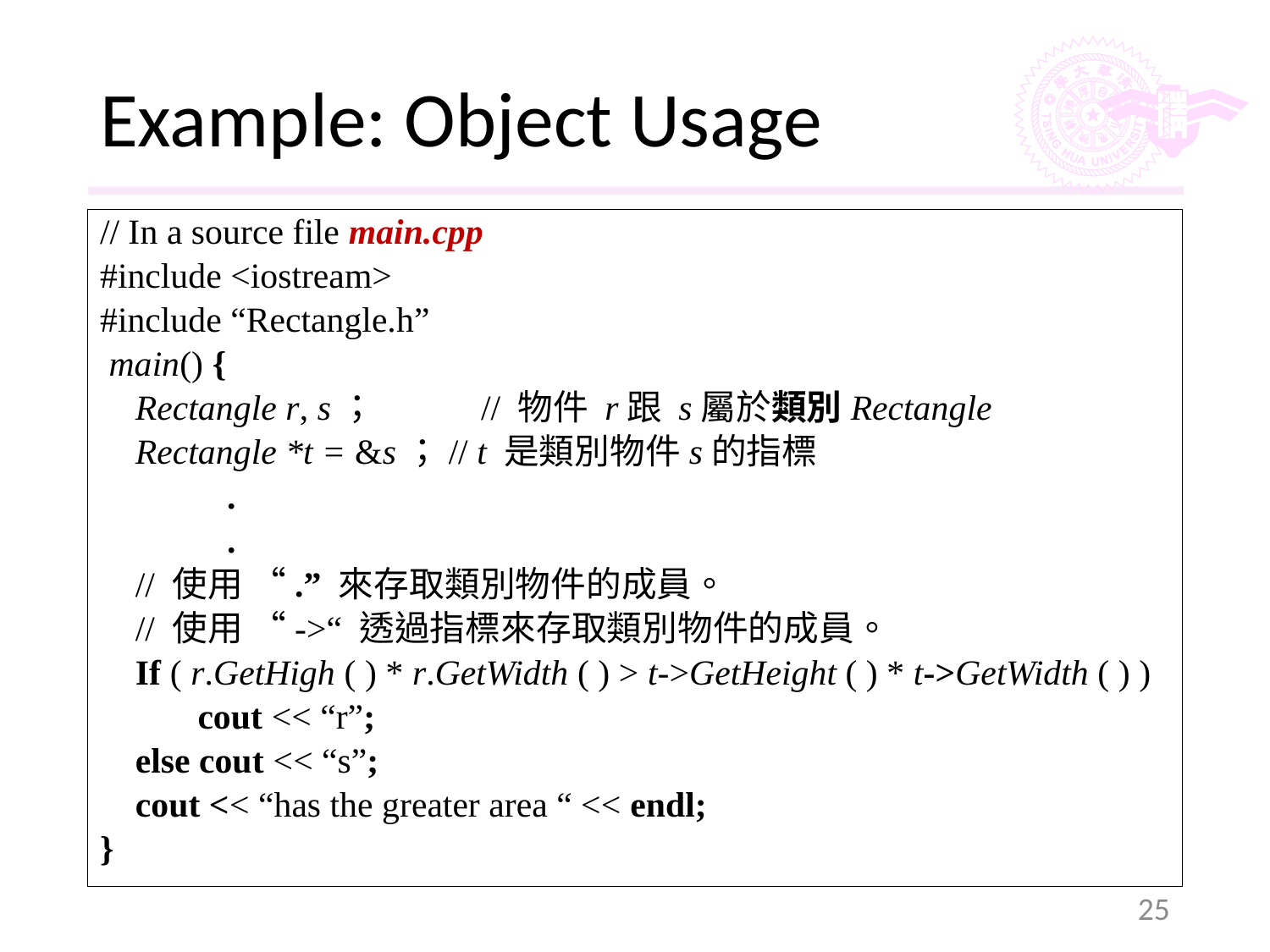

# Example: Object Usage
// In a source file main.cpp
#include <iostream>
#include “Rectangle.h”
 main() {
    Rectangle r, s；	// 物件 r跟 s屬於類別Rectangle
    Rectangle *t = &s；// t 是類別物件s的指標
	.
	.
    // 使用 “.” 來存取類別物件的成員。
    // 使用 “->“ 透過指標來存取類別物件的成員。
    If ( r.GetHigh ( ) * r.GetWidth ( ) > t->GetHeight ( ) * t->GetWidth ( ) )
           cout << “r”;
    else cout << “s”;
    cout << “has the greater area “ << endl;
}
25